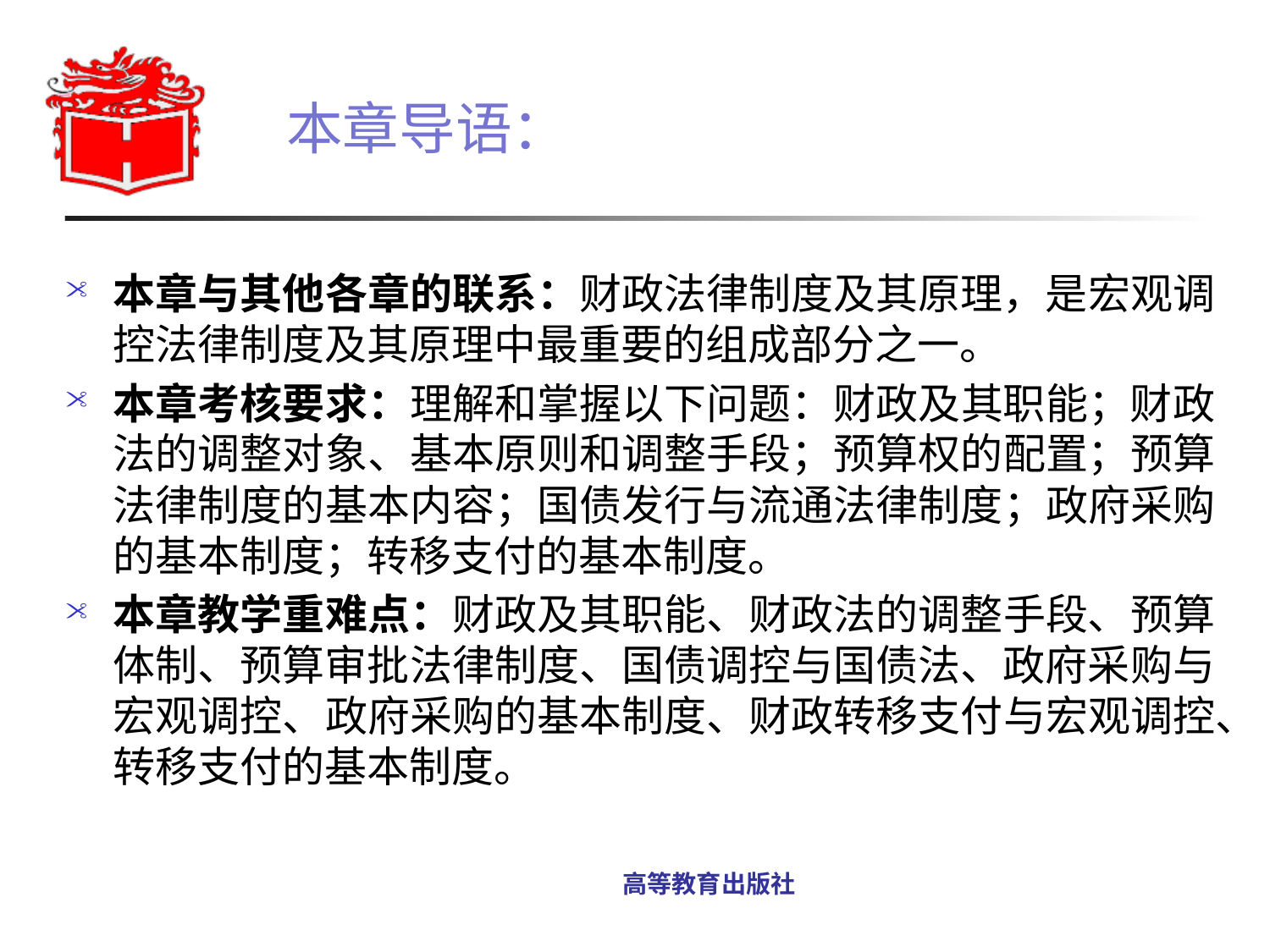

# 本章导语：

本章与其他各章的联系：财政法律制度及其原理，是宏观调控法律制度及其原理中最重要的组成部分之一。
本章考核要求：理解和掌握以下问题：财政及其职能；财政法的调整对象、基本原则和调整手段；预算权的配置；预算法律制度的基本内容；国债发行与流通法律制度；政府采购的基本制度；转移支付的基本制度。
本章教学重难点：财政及其职能、财政法的调整手段、预算体制、预算审批法律制度、国债调控与国债法、政府采购与宏观调控、政府采购的基本制度、财政转移支付与宏观调控、转移支付的基本制度。

高等教育出版社